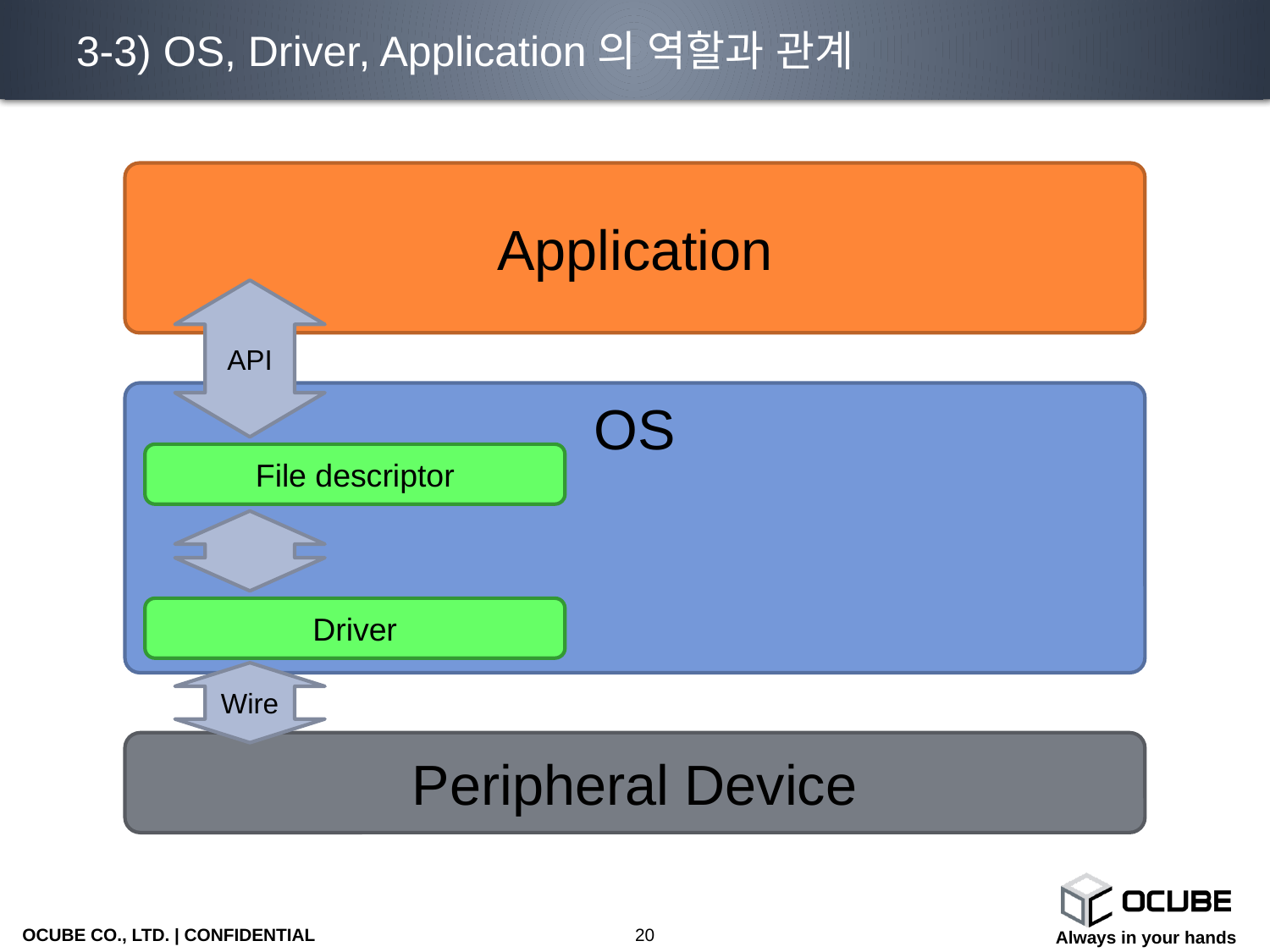

# 3-3) OS, Driver, Application의 역할과 관계
Application
API
OS
File descriptor

Driver
Wire
Peripheral Device